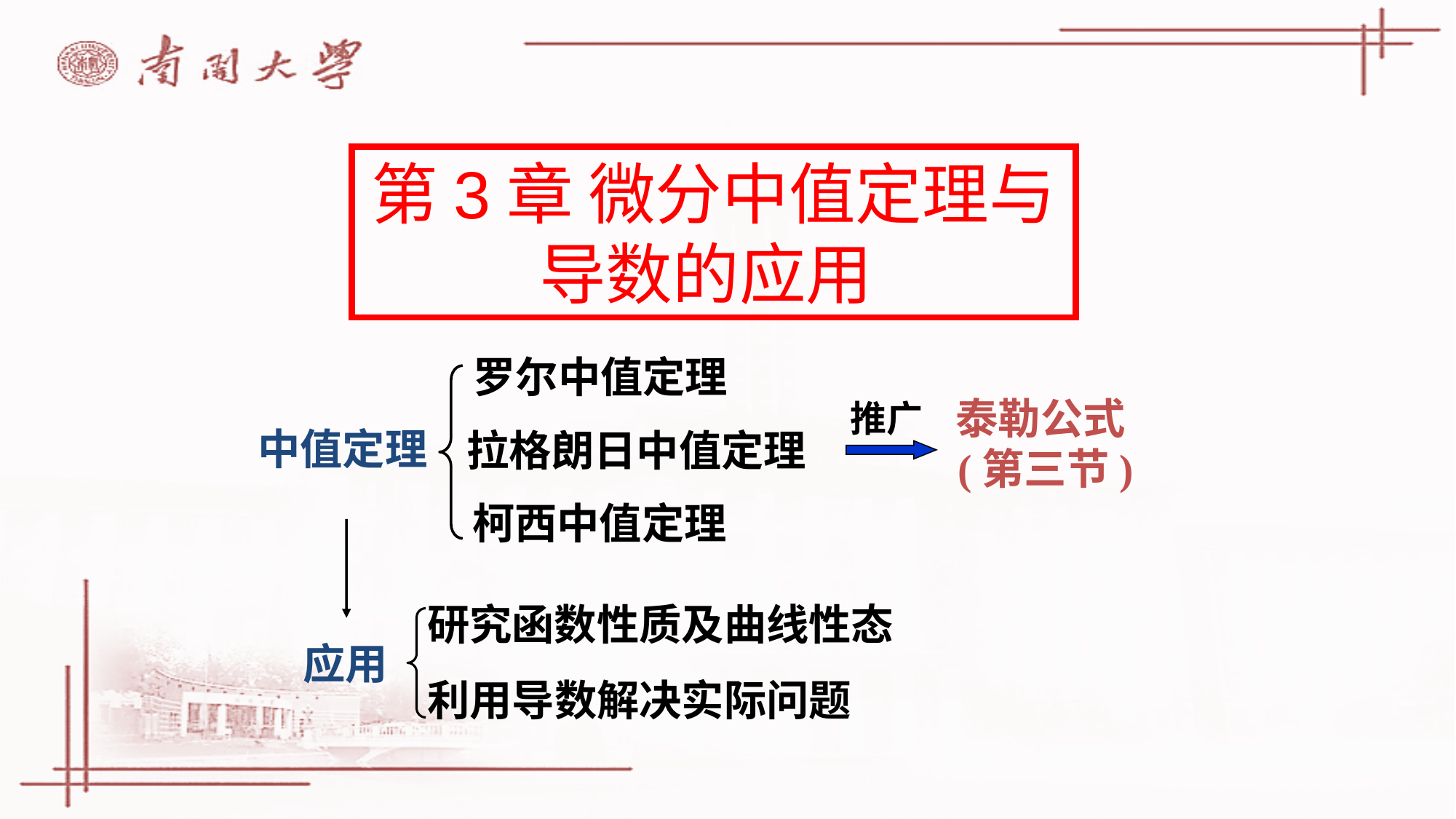

第3章 微分中值定理与
导数的应用
罗尔中值定理

泰勒公式
(第三节)
推广

中值定理
拉格朗日中值定理
柯西中值定理

研究函数性质及曲线性态

应用
利用导数解决实际问题